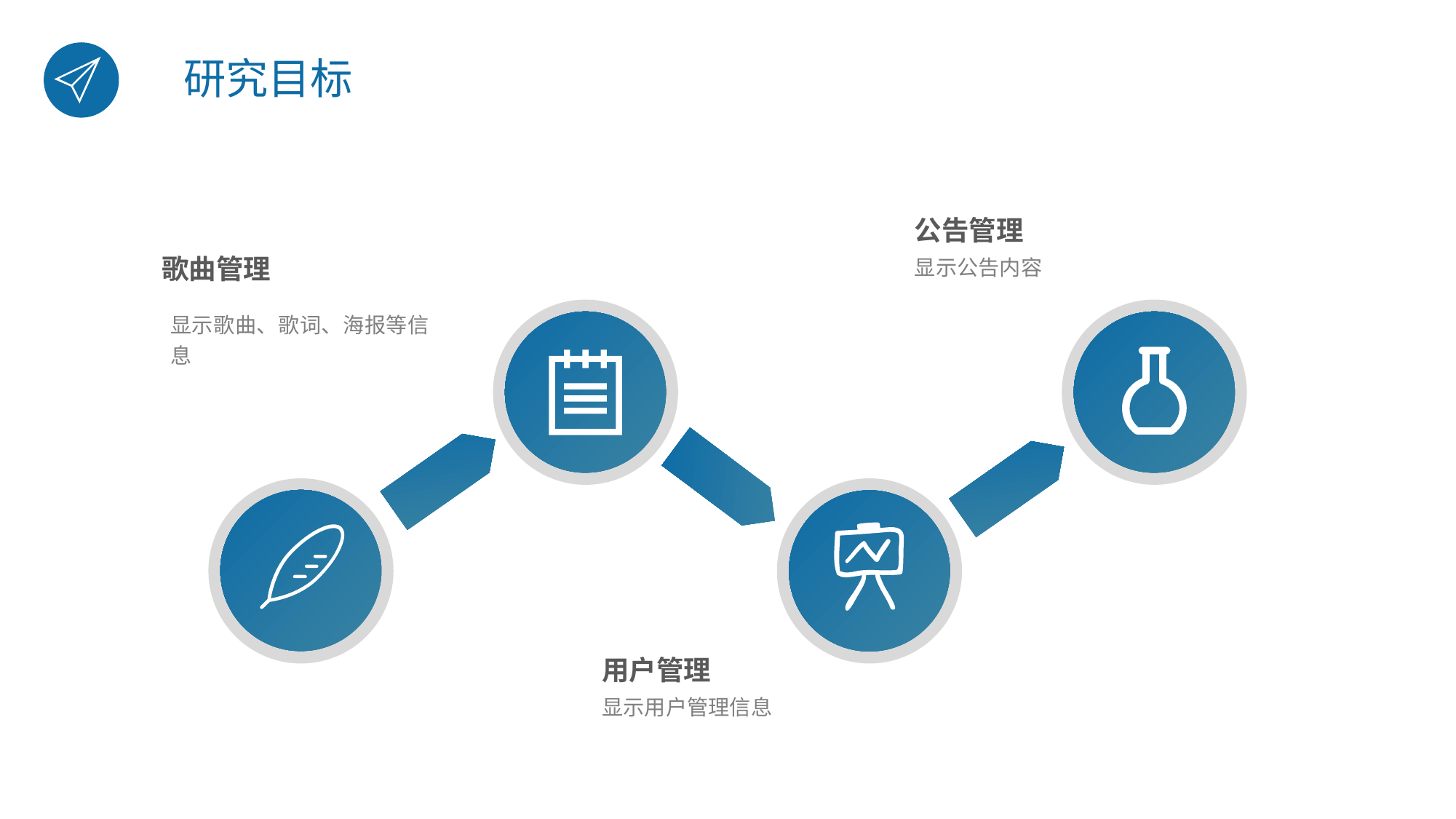

研究目标

公告管理
显示公告内容
歌曲管理

显示歌曲、歌词、海报等信息
用户管理
显示用户管理信息